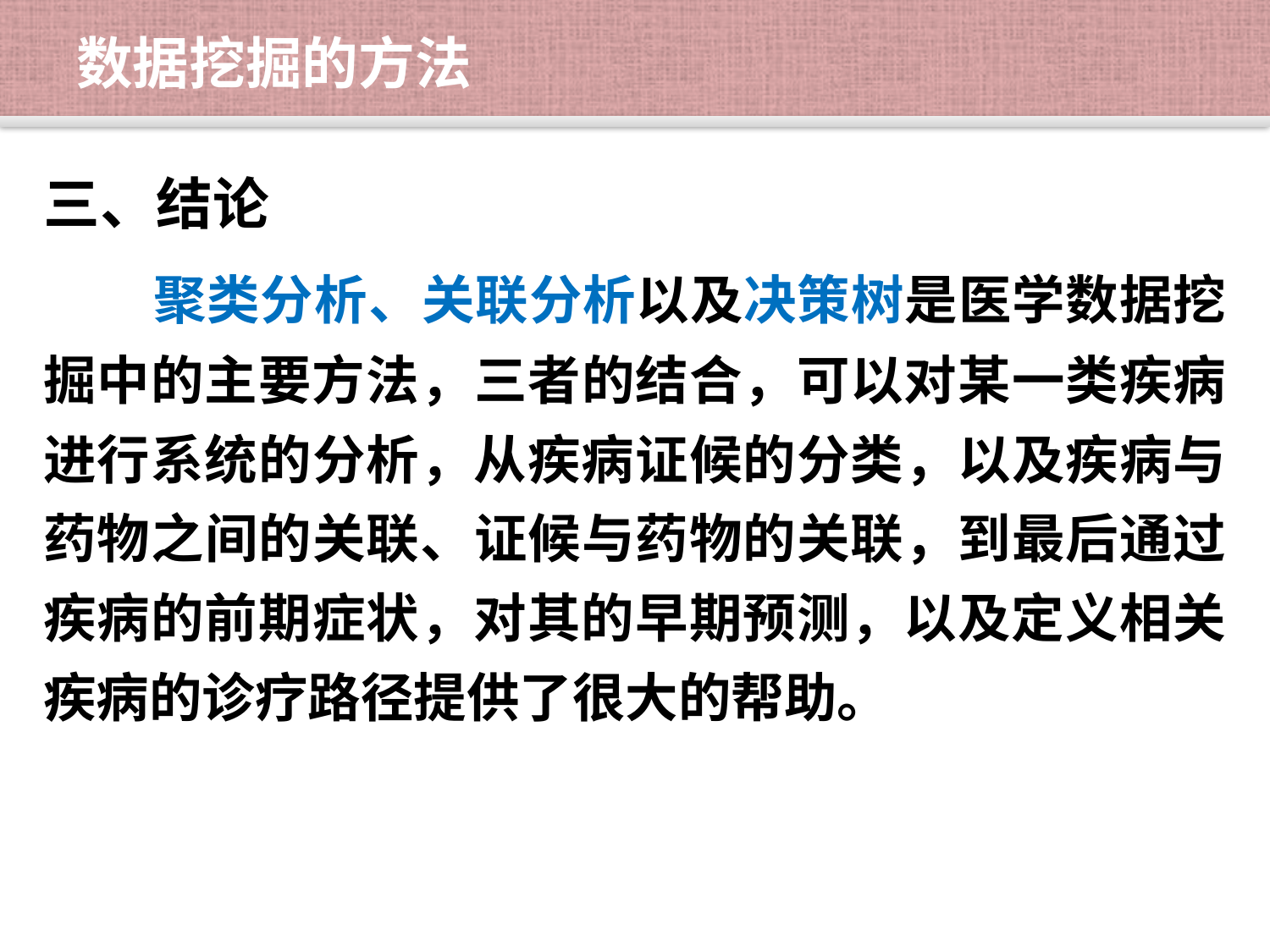

# 数据挖掘的方法
三、结论
       聚类分析、关联分析以及决策树是医学数据挖掘中的主要方法，三者的结合，可以对某一类疾病进行系统的分析，从疾病证候的分类，以及疾病与药物之间的关联、证候与药物的关联，到最后通过疾病的前期症状，对其的早期预测，以及定义相关疾病的诊疗路径提供了很大的帮助。